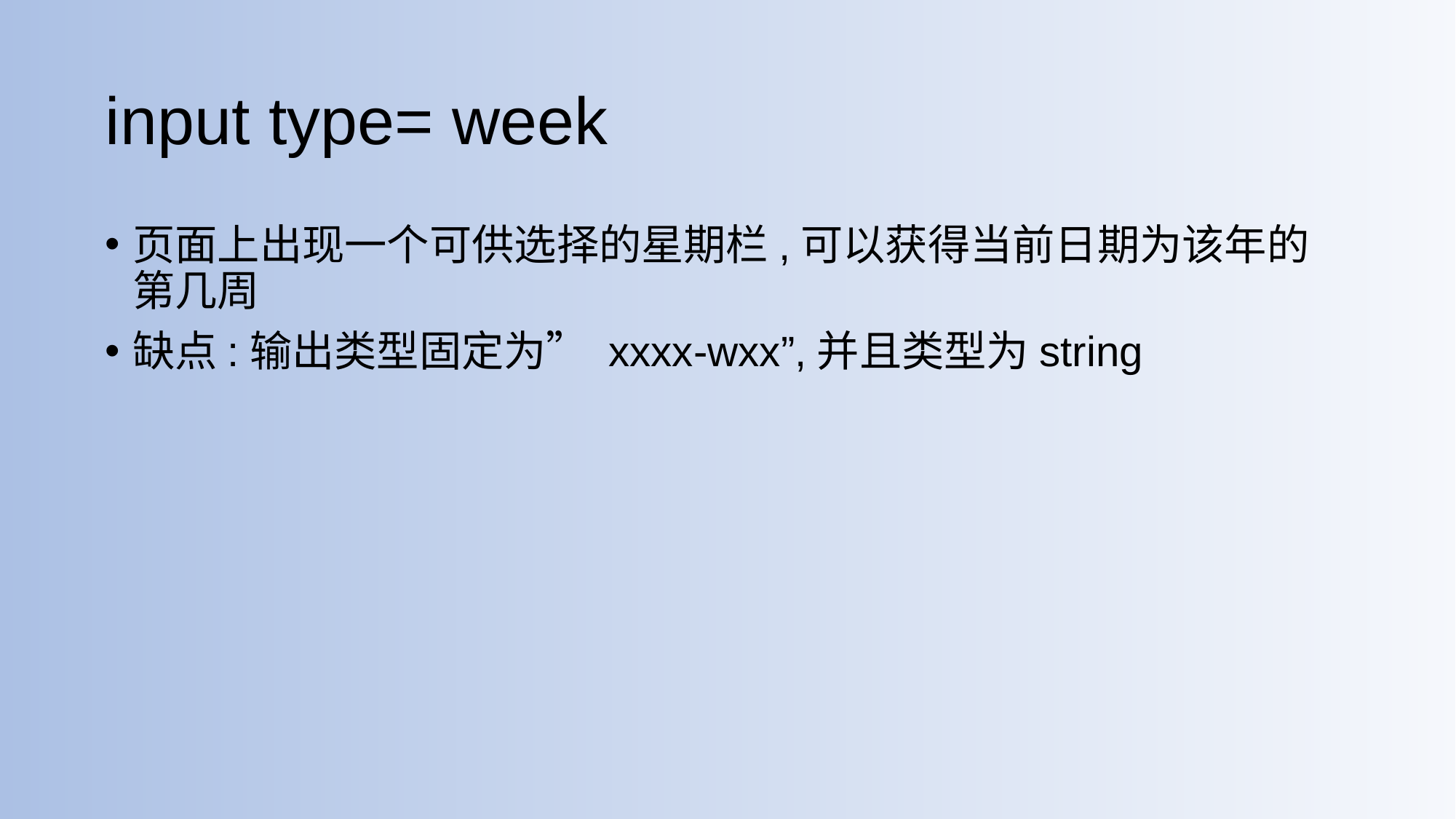

# input type= week
页面上出现一个可供选择的星期栏,可以获得当前日期为该年的第几周
缺点:输出类型固定为” xxxx-wxx”,并且类型为string